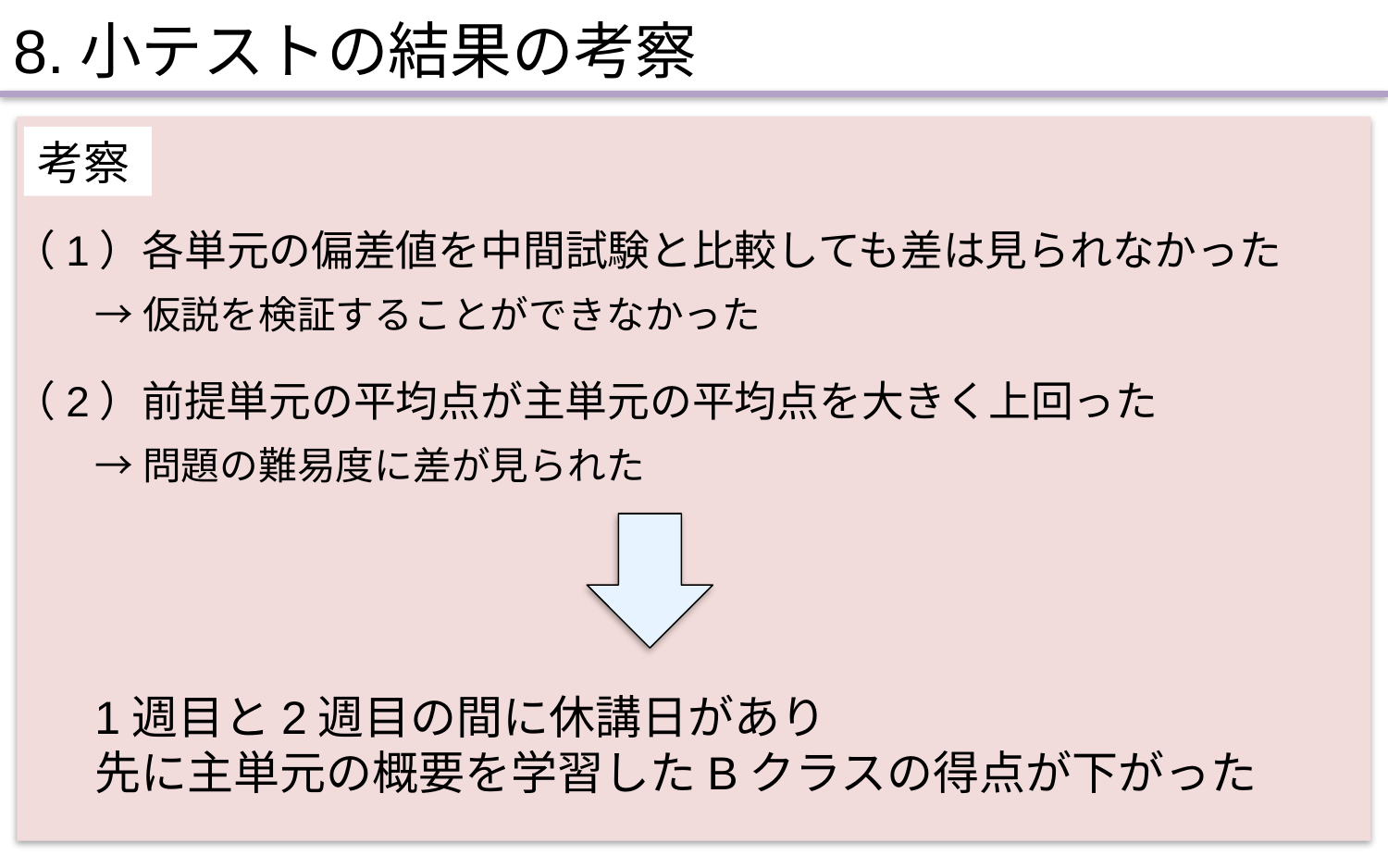

8.小テストの結果の考察

考察
（1）各単元の偏差値を中間試験と比較しても差は見られなかった
→仮説を検証することができなかった
（2）前提単元の平均点が主単元の平均点を大きく上回った
→問題の難易度に差が見られた

1週目と2週目の間に休講日があり
先に主単元の概要を学習したBクラスの得点が下がった